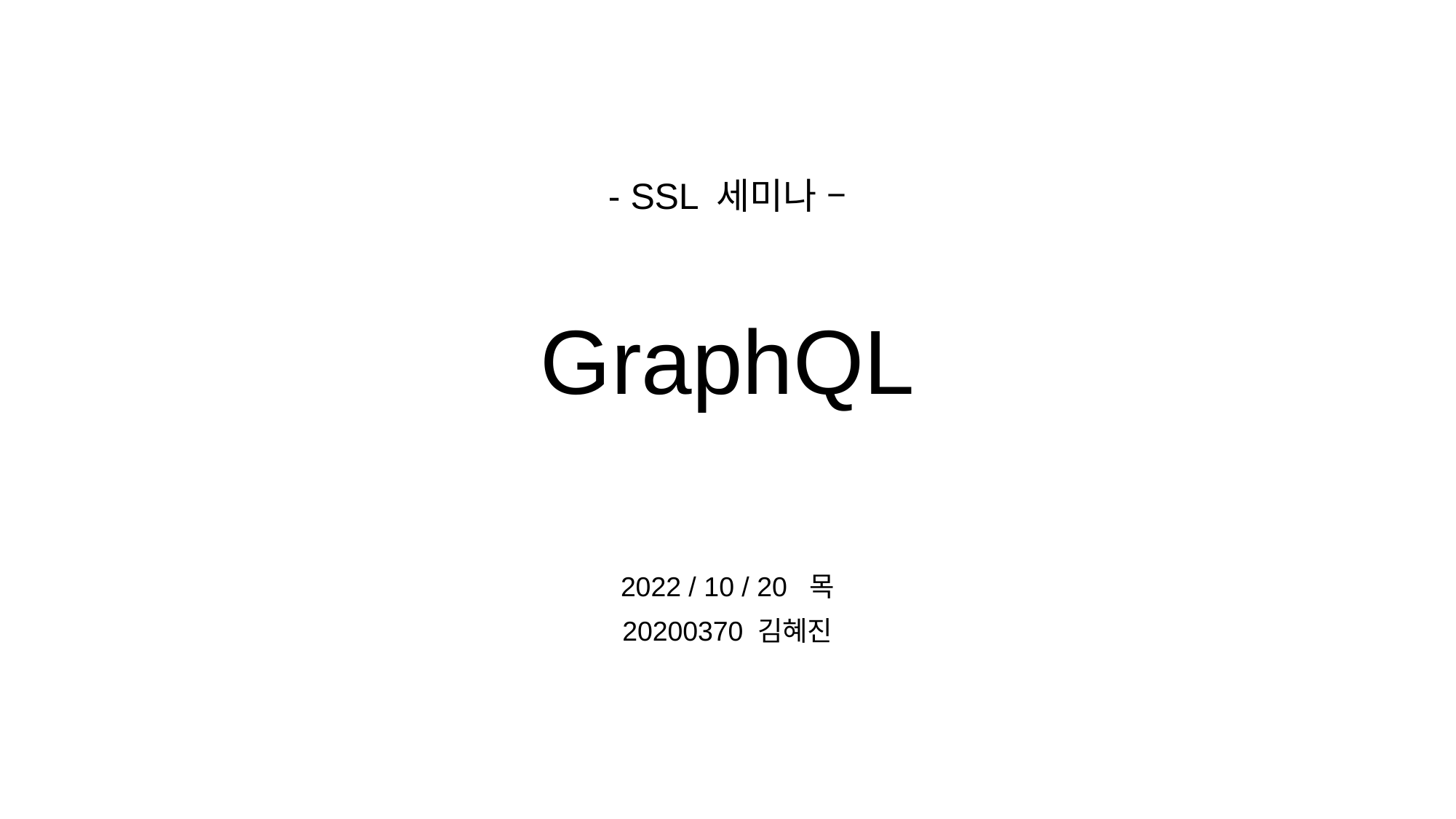

# - SSL 세미나 – GraphQL

2022 / 10 / 20  목
20200370 김혜진